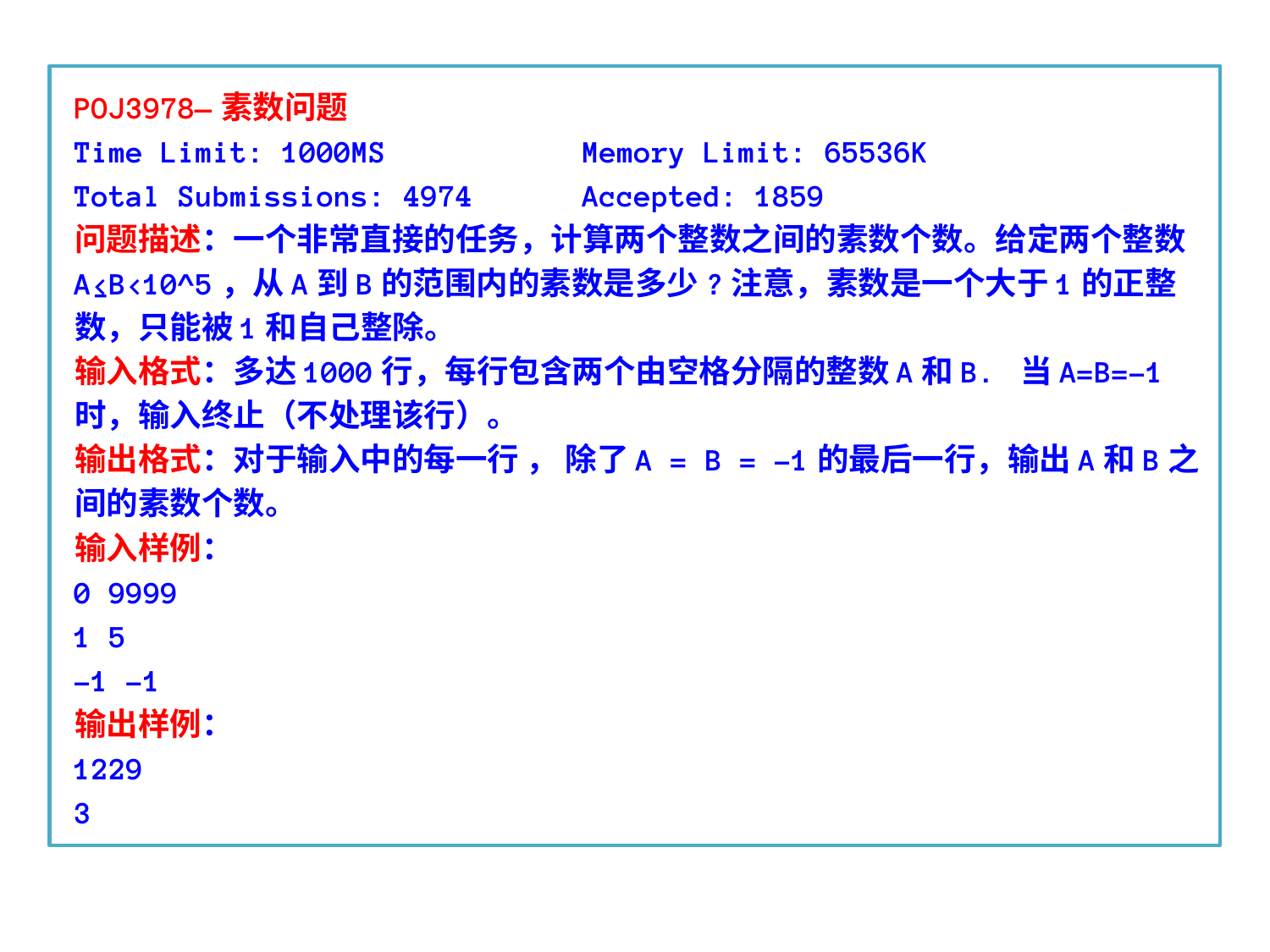

POJ3978—素数问题
Time Limit: 1000MS		Memory Limit: 65536K
Total Submissions: 4974	Accepted: 1859
问题描述：一个非常直接的任务，计算两个整数之间的素数个数。给定两个整数A≤B<10^5，从A到B的范围内的素数是多少?注意，素数是一个大于1的正整数，只能被1和自己整除。
输入格式：多达1000行，每行包含两个由空格分隔的整数A和B. 当A=B=-1时，输入终止（不处理该行）。
输出格式：对于输入中的每一行 ， 除了A = B = -1的最后一行，输出A和B之间的素数个数。
输入样例：
0 9999
1 5
-1 -1
输出样例：
1229
3